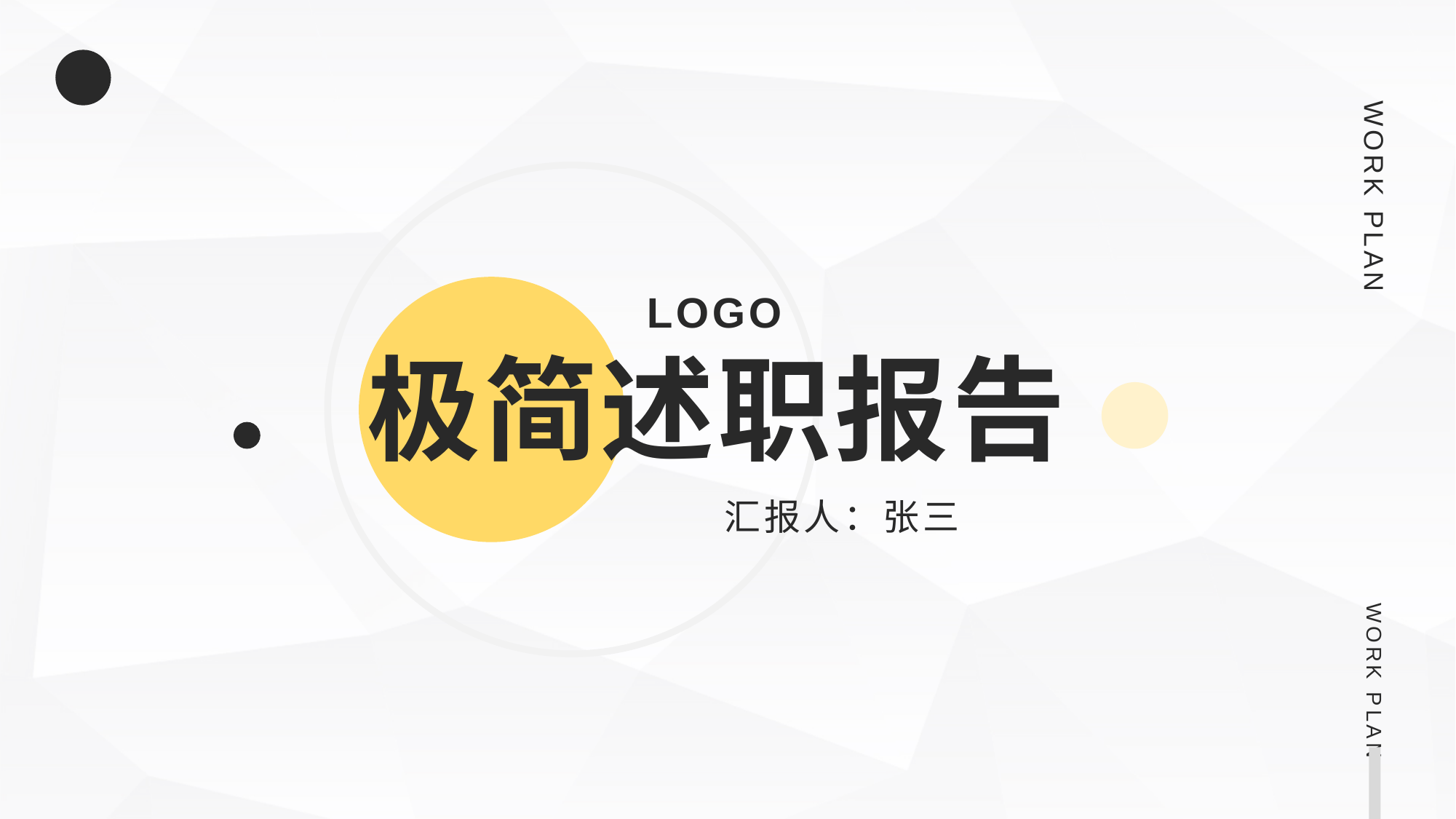

WORK PLAN

LOGO
极简述职报告

汇报人：张三
WORK PLAN